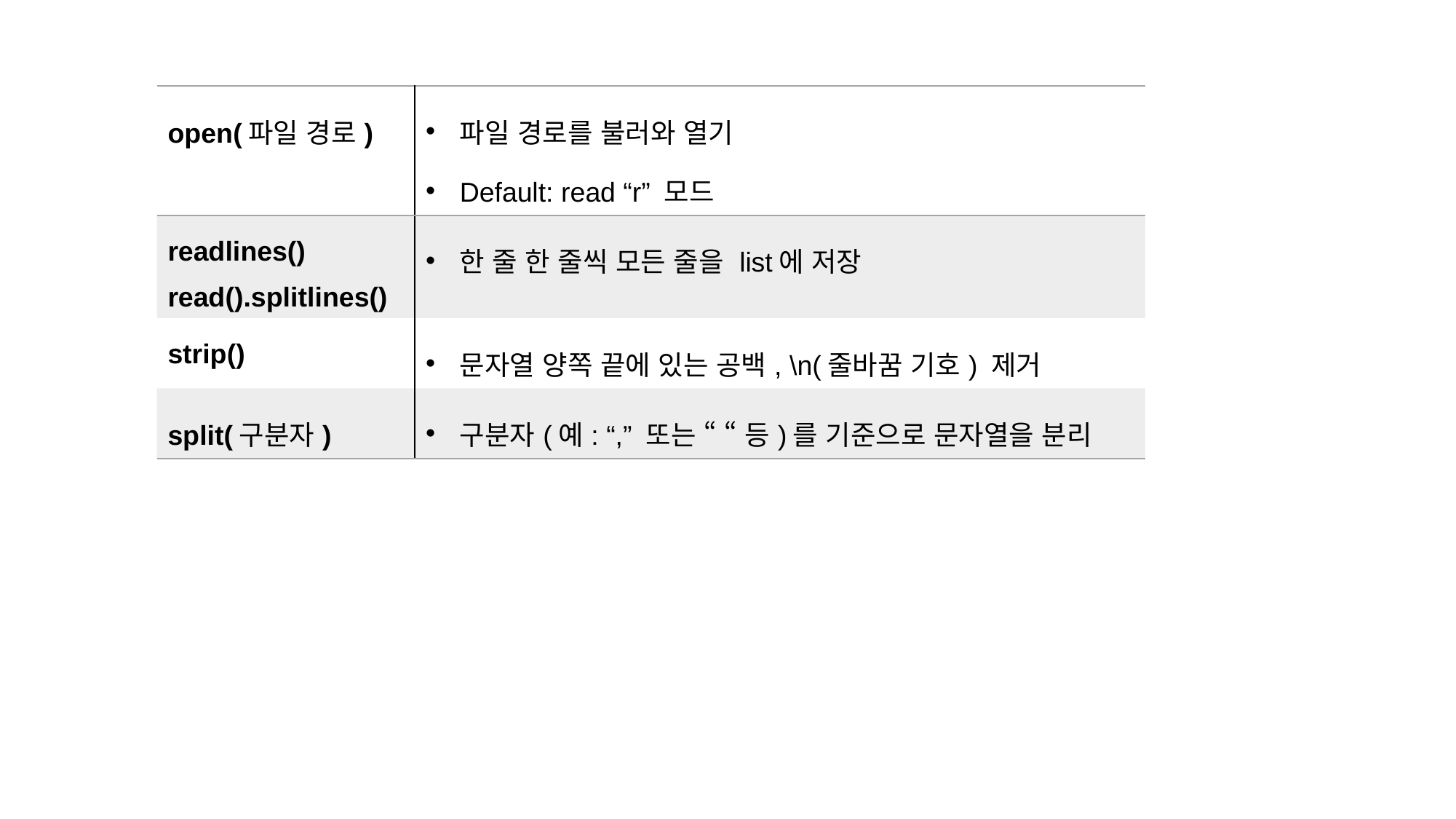

| open(파일 경로) | 파일 경로를 불러와 열기 Default: read “r” 모드 |
| --- | --- |
| readlines() read().splitlines() | 한 줄 한 줄씩 모든 줄을 list에 저장 |
| strip() | 문자열 양쪽 끝에 있는 공백, \n(줄바꿈 기호) 제거 |
| split(구분자) | 구분자(예: “,” 또는 “ “ 등)를 기준으로 문자열을 분리 |